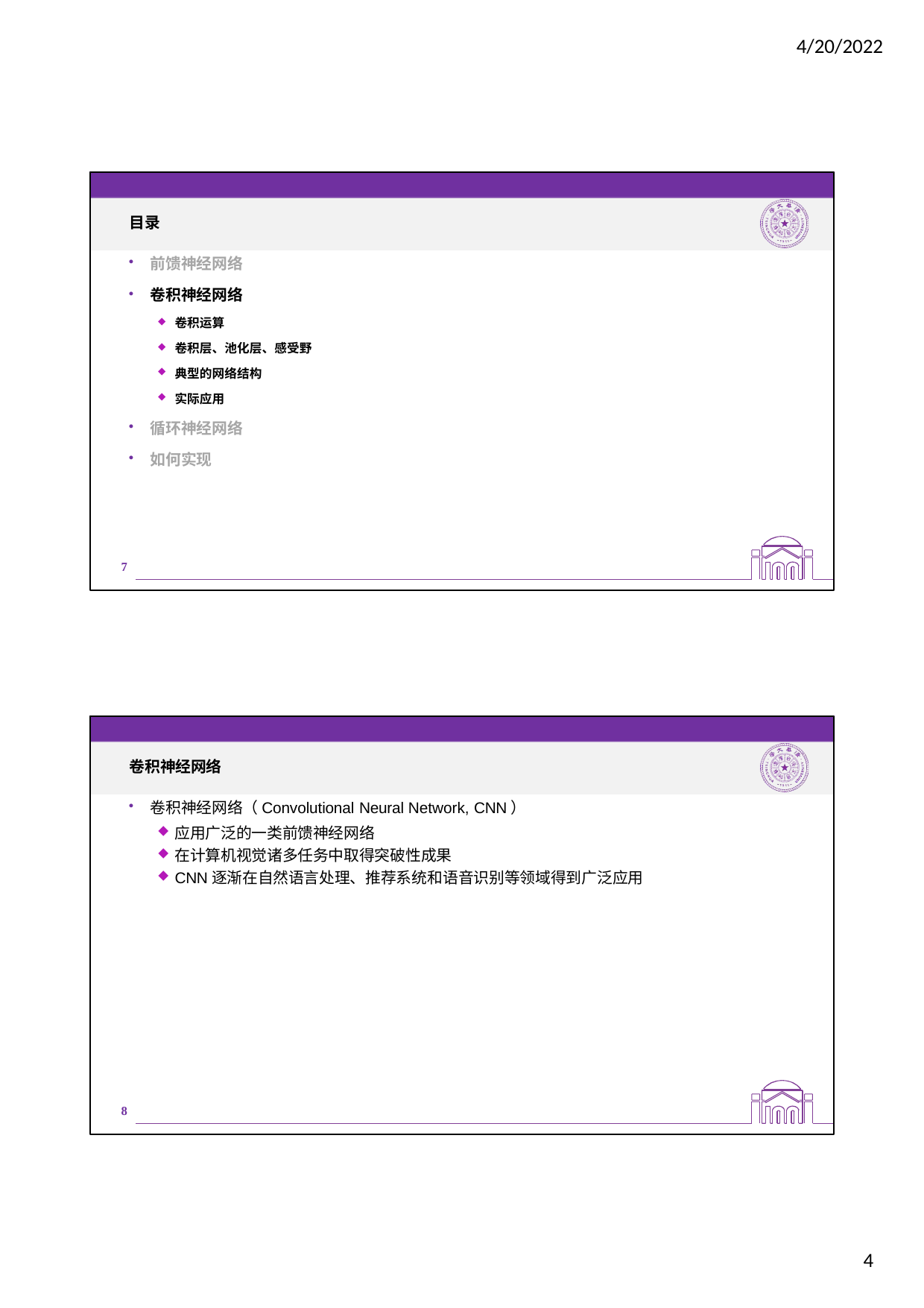

4/20/2022

目录

前馈神经网络
卷积神经网络
卷积运算
卷积层、池化层、感受野
典型的网络结构
实际应用
循环神经网络
如何实现

7

卷积神经网络

卷积神经网络（Convolutional Neural Network, CNN）
应用广泛的一类前馈神经网络
在计算机视觉诸多任务中取得突破性成果
CNN逐渐在自然语言处理、推荐系统和语音识别等领域得到广泛应用

8

4